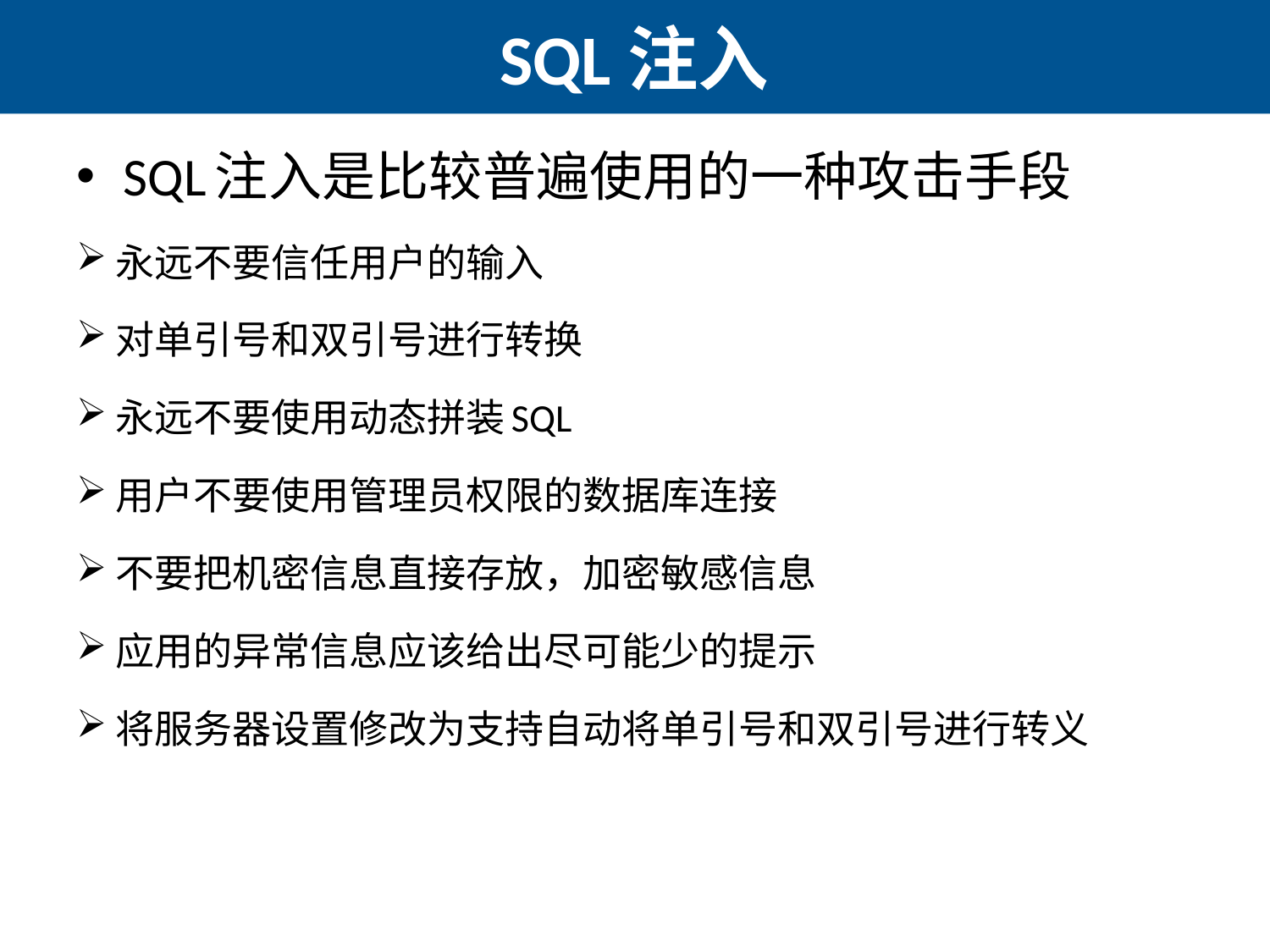

# SQL注入
SQL注入是比较普遍使用的一种攻击手段
永远不要信任用户的输入
对单引号和双引号进行转换
永远不要使用动态拼装SQL
用户不要使用管理员权限的数据库连接
不要把机密信息直接存放，加密敏感信息
应用的异常信息应该给出尽可能少的提示
将服务器设置修改为支持自动将单引号和双引号进行转义